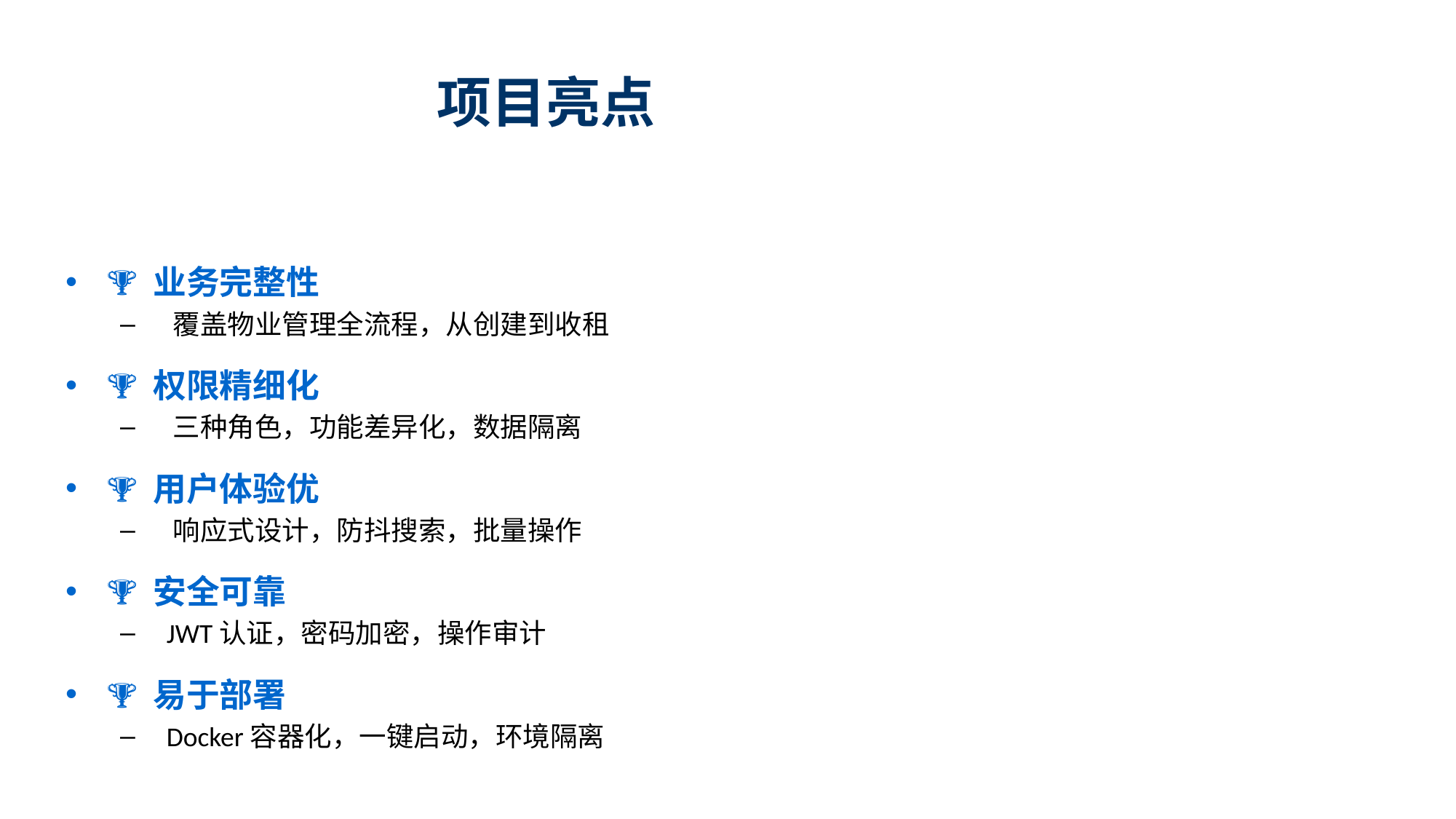

# 项目亮点

🏆 业务完整性
  覆盖物业管理全流程，从创建到收租
🏆 权限精细化
  三种角色，功能差异化，数据隔离
🏆 用户体验优
  响应式设计，防抖搜索，批量操作
🏆 安全可靠
  JWT认证，密码加密，操作审计
🏆 易于部署
  Docker容器化，一键启动，环境隔离